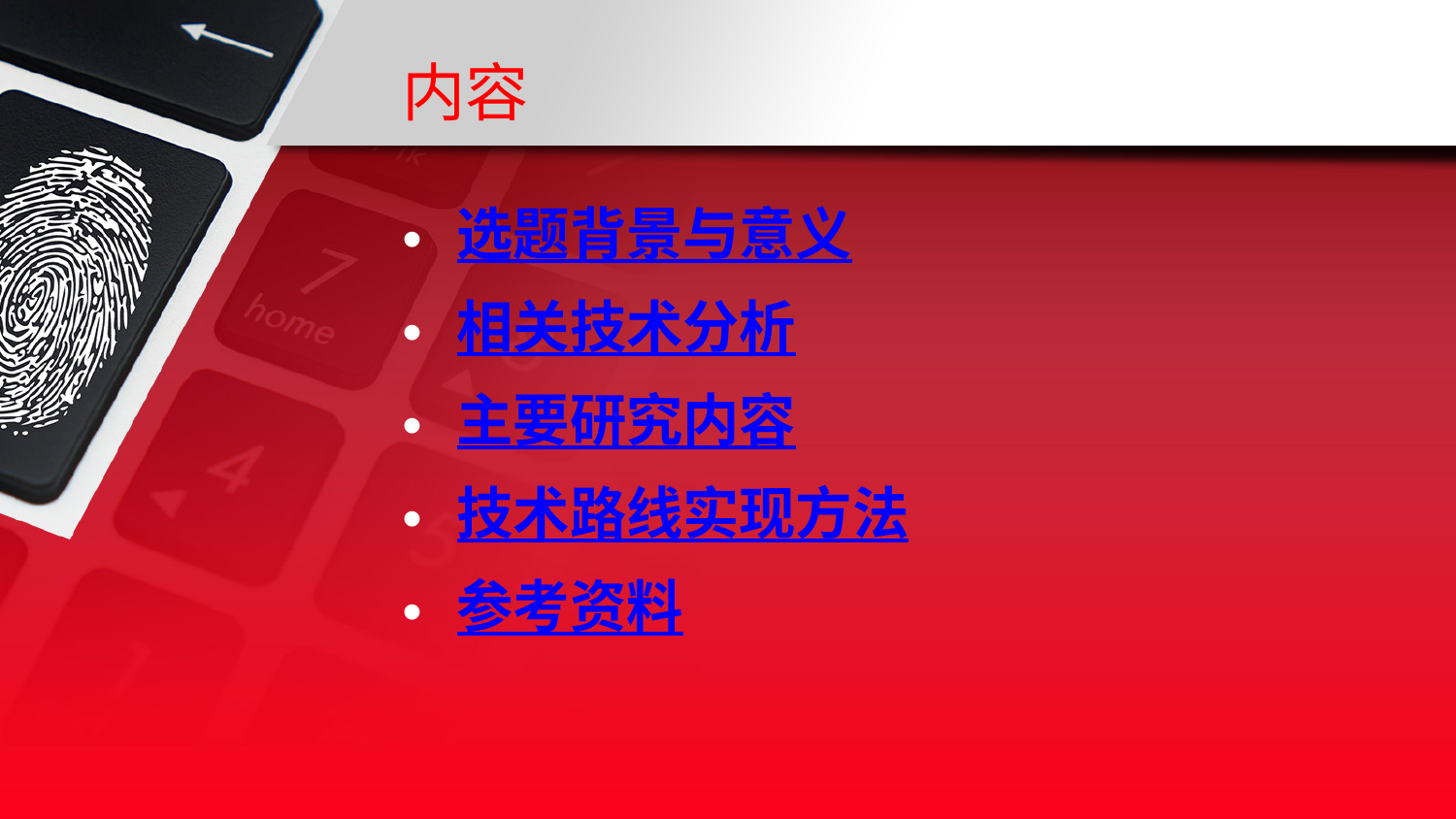

# 内容
选题背景与意义
相关技术分析
主要研究内容
技术路线实现方法
参考资料